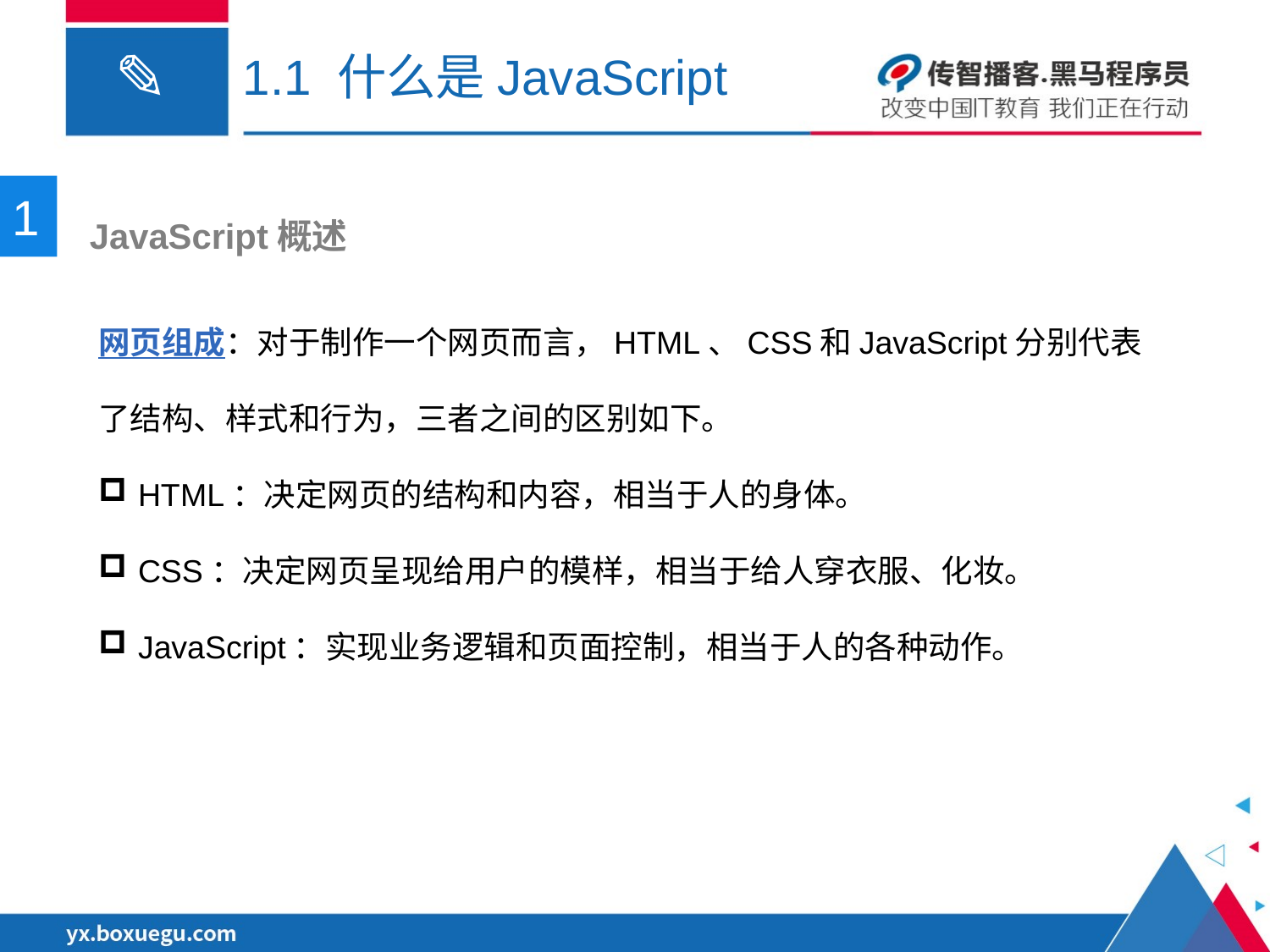

# 1.1 什么是JavaScript

1
  JavaScript概述
网页组成：对于制作一个网页而言，HTML、CSS和JavaScript分别代表了结构、样式和行为，三者之间的区别如下。
HTML：决定网页的结构和内容，相当于人的身体。
CSS：决定网页呈现给用户的模样，相当于给人穿衣服、化妆。
JavaScript：实现业务逻辑和页面控制，相当于人的各种动作。